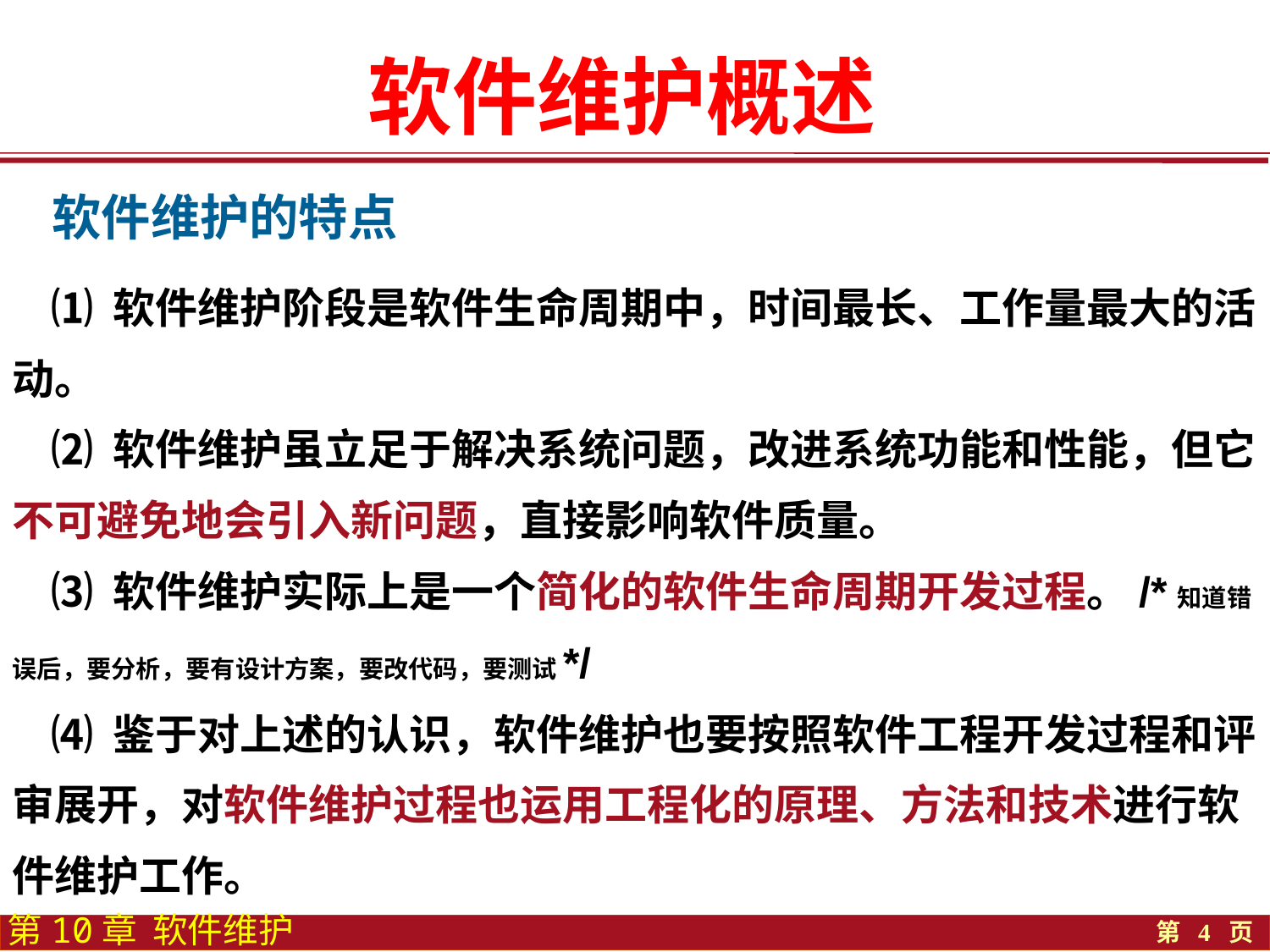

软件维护概述
软件维护的特点
⑴ 软件维护阶段是软件生命周期中，时间最长、工作量最大的活动。
⑵ 软件维护虽立足于解决系统问题，改进系统功能和性能，但它不可避免地会引入新问题，直接影响软件质量。
⑶ 软件维护实际上是一个简化的软件生命周期开发过程。/*知道错误后，要分析，要有设计方案，要改代码，要测试*/
⑷ 鉴于对上述的认识，软件维护也要按照软件工程开发过程和评审展开，对软件维护过程也运用工程化的原理、方法和技术进行软件维护工作。